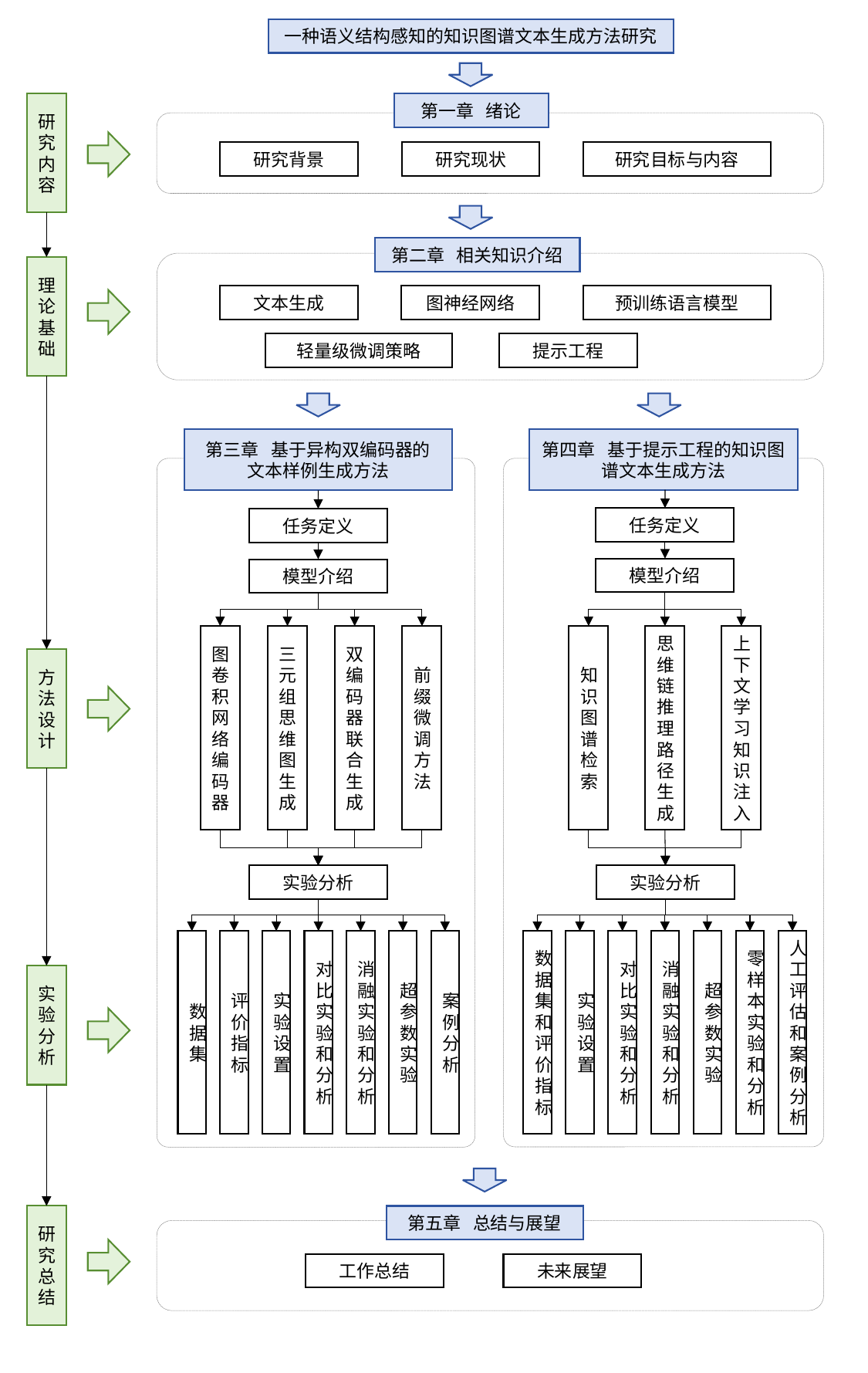

一种语义结构感知的知识图谱文本生成方法研究

研究内容
第一章   绪论

研究背景
研究现状
研究目标与内容

第二章   相关知识介绍

理论基础
预训练语言模型
文本生成
图神经网络

轻量级微调策略
提示工程

第三章   基于异构双编码器的
文本样例生成方法
第四章   基于提示工程的知识图谱文本生成方法

任务定义
任务定义
模型介绍
模型介绍
图卷积网络编码器
三元组思维图生成
双编码器联合生成
前缀微调方法
知识图谱检索
思维链推理路径生成
上下文学习知识注入
方法设计

实验分析
实验分析
数据集
评价指标
实验设置
对比实验和分析
消融实验和分析
超参数实验
案例分析
数据集和评价指标
实验设置
对比实验和分析
消融实验和分析
超参数实验
零样本实验和分析
人工评估和案例分析
实验分析

研究总结
第五章   总结与展望

工作总结
未来展望